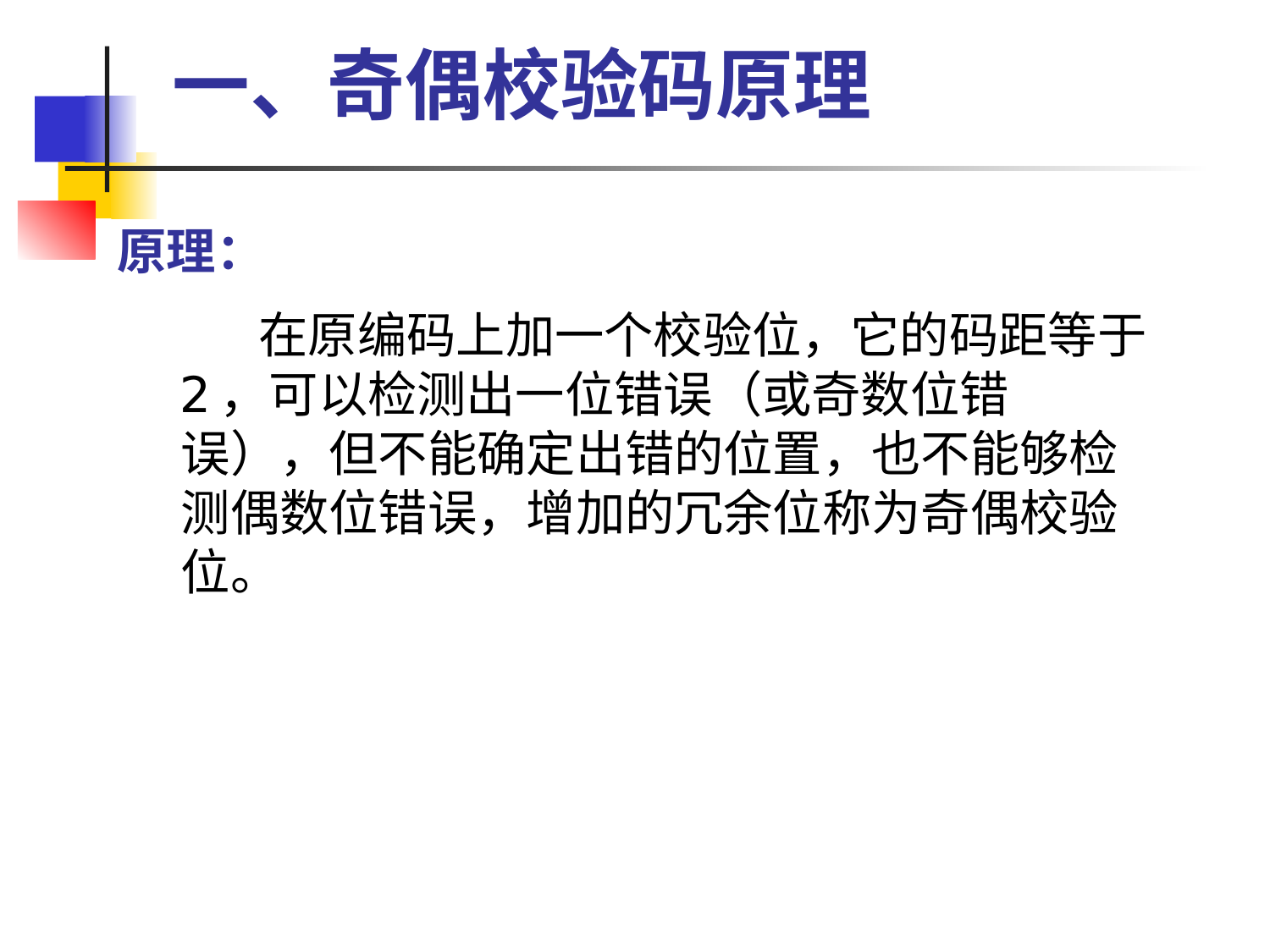

一、奇偶校验码原理
原理：
      在原编码上加一个校验位，它的码距等于2，可以检测出一位错误（或奇数位错误），但不能确定出错的位置，也不能够检测偶数位错误，增加的冗余位称为奇偶校验位。

5